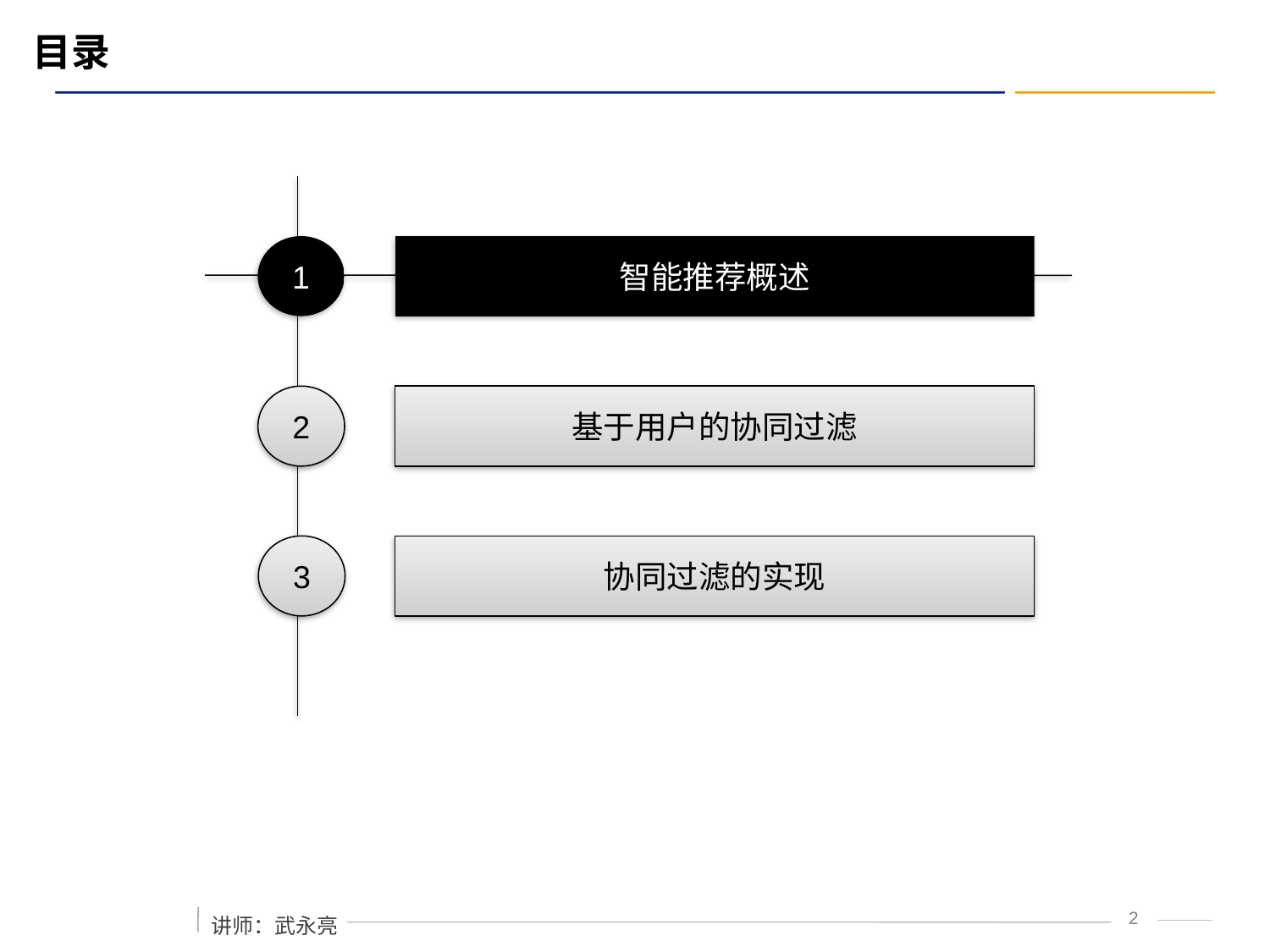

# 目录
1
智能推荐概述

2
基于用户的协同过滤
3
协同过滤的实现